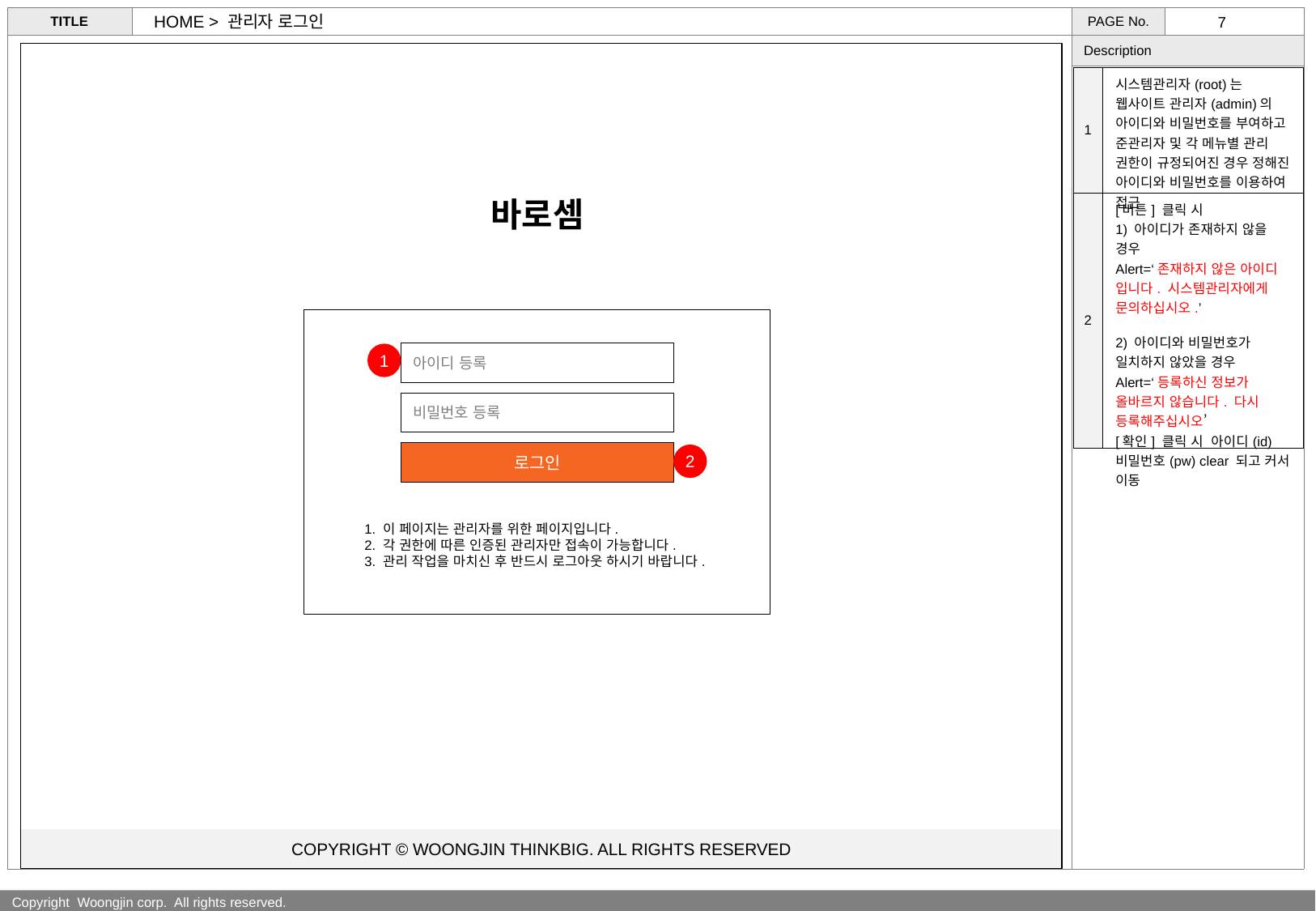

# 준비중
HOME > 관리자 로그인

<
| 1 | 시스템관리자(root)는 웹사이트 관리자(admin)의 아이디와 비밀번호를 부여하고 준관리자 및 각 메뉴별 관리 권한이 규정되어진 경우 정해진 아이디와 비밀번호를 이용하여 접근 |
| --- | --- |
| 2 | [버튼] 클릭 시 1) 아이디가 존재하지 않을 경우 Alert=‘존재하지 않은 아이디 입니다. 시스템관리자에게 문의하십시오.’ 2) 아이디와 비밀번호가 일치하지 않았을 경우 Alert=‘등록하신 정보가 올바르지 않습니다. 다시 등록해주십시오’ [확인] 클릭 시 아이디(id) 비밀번호(pw) clear 되고 커서 이동 |
바로셈

아이디 등록
1
비밀번호 등록
로그인
2
1. 이 페이지는 관리자를 위한 페이지입니다.
2. 각 권한에 따른 인증된 관리자만 접속이 가능합니다.
3. 관리 작업을 마치신 후 반드시 로그아웃 하시기 바랍니다.
COPYRIGHT © WOONGJIN THINKBIG. ALL RIGHTS RESERVED